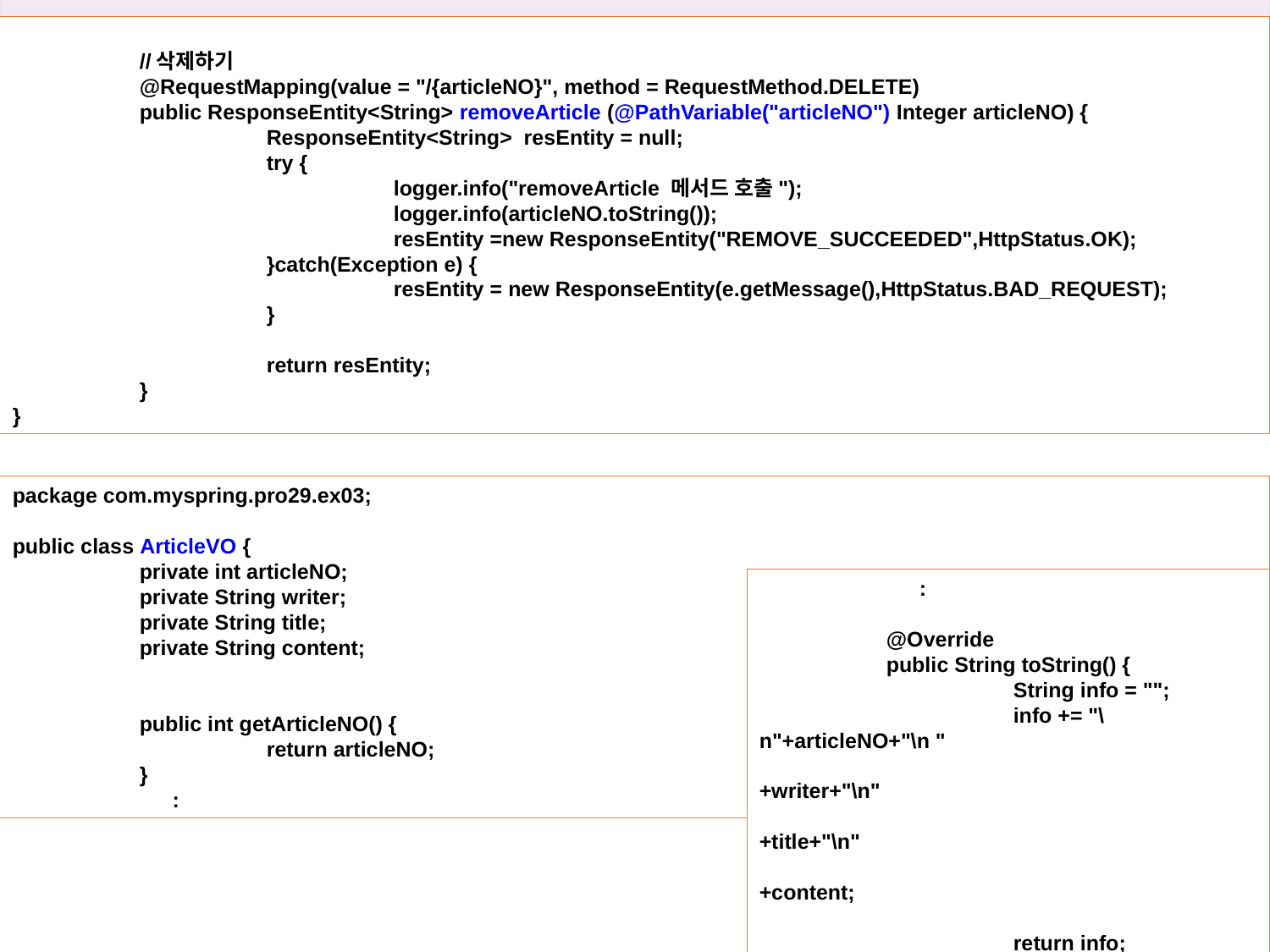

29장 스프링 REST API 사용하기

	//삭제하기
	@RequestMapping(value = "/{articleNO}", method = RequestMethod.DELETE)
	public ResponseEntity<String> removeArticle (@PathVariable("articleNO") Integer articleNO) {
		ResponseEntity<String>  resEntity = null;
		try {
			logger.info("removeArticle 메서드 호출");
			logger.info(articleNO.toString());
			resEntity =new ResponseEntity("REMOVE_SUCCEEDED",HttpStatus.OK);
		}catch(Exception e) {
			resEntity = new ResponseEntity(e.getMessage(),HttpStatus.BAD_REQUEST);
		}

		return resEntity;
	}
}
29.5 REST 방식으로 URI 표현하기
package com.myspring.pro29.ex03;

public class ArticleVO {
	private int articleNO;
	private String writer;
	private String title;
	private String content;

	public int getArticleNO() {
		return articleNO;
	}
                           :
                           :

	@Override
	public String toString() {
		String info = "";
		info += "\n"+articleNO+"\n "
			        +writer+"\n"
			        +title+"\n"
			        +content;

		return info;
	}
}